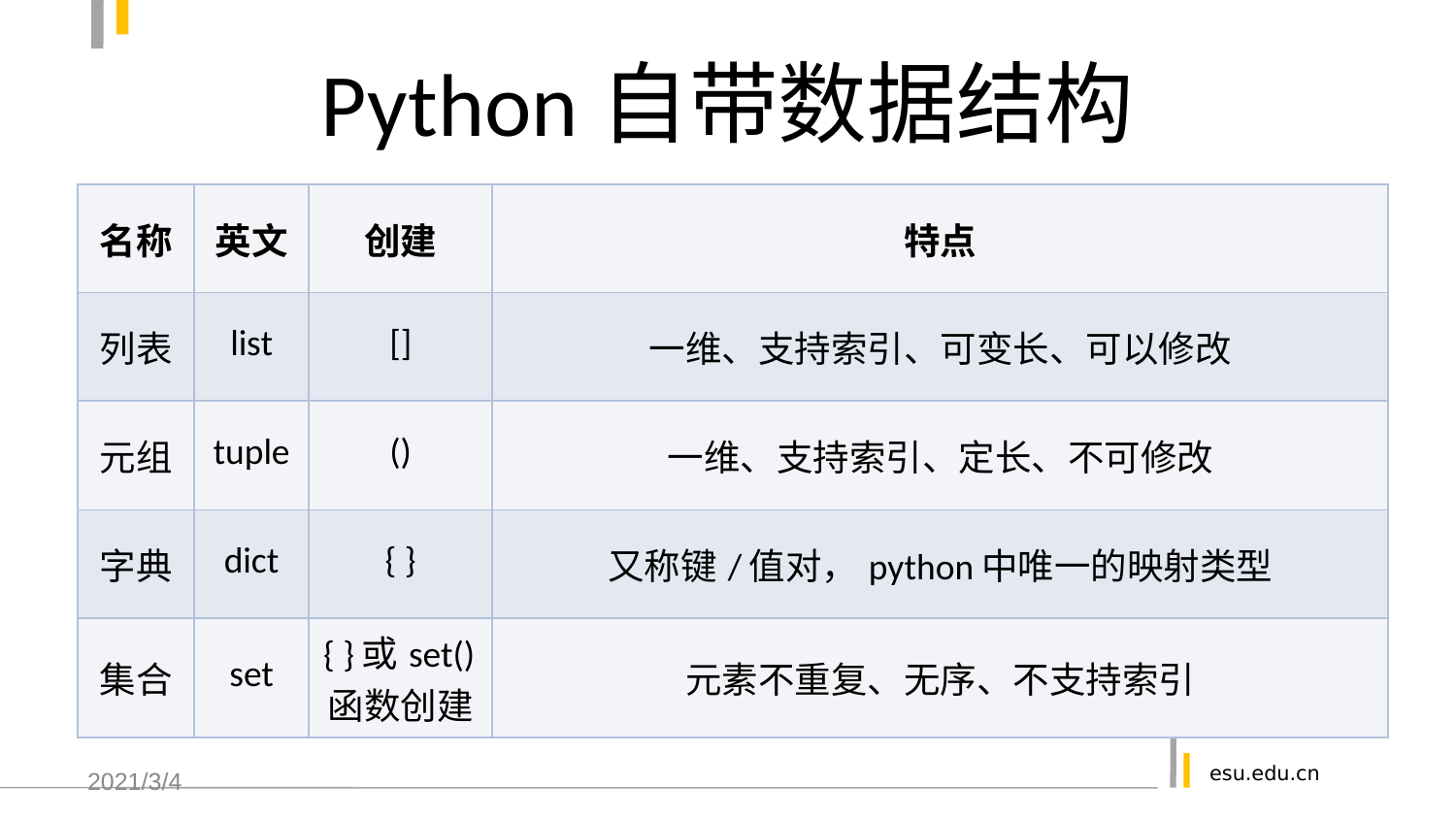

# Python自带数据结构
| 名称 | 英文 | 创建 | 特点 |
| --- | --- | --- | --- |
| 列表 | list | [] | 一维、支持索引、可变长、可以修改 |
| 元组 | tuple | () | 一维、支持索引、定长、不可修改 |
| 字典 | dict | { } | 又称键/值对，python中唯一的映射类型 |
| 集合 | set | { }或set()函数创建 | 元素不重复、无序、不支持索引 |
2021/3/4